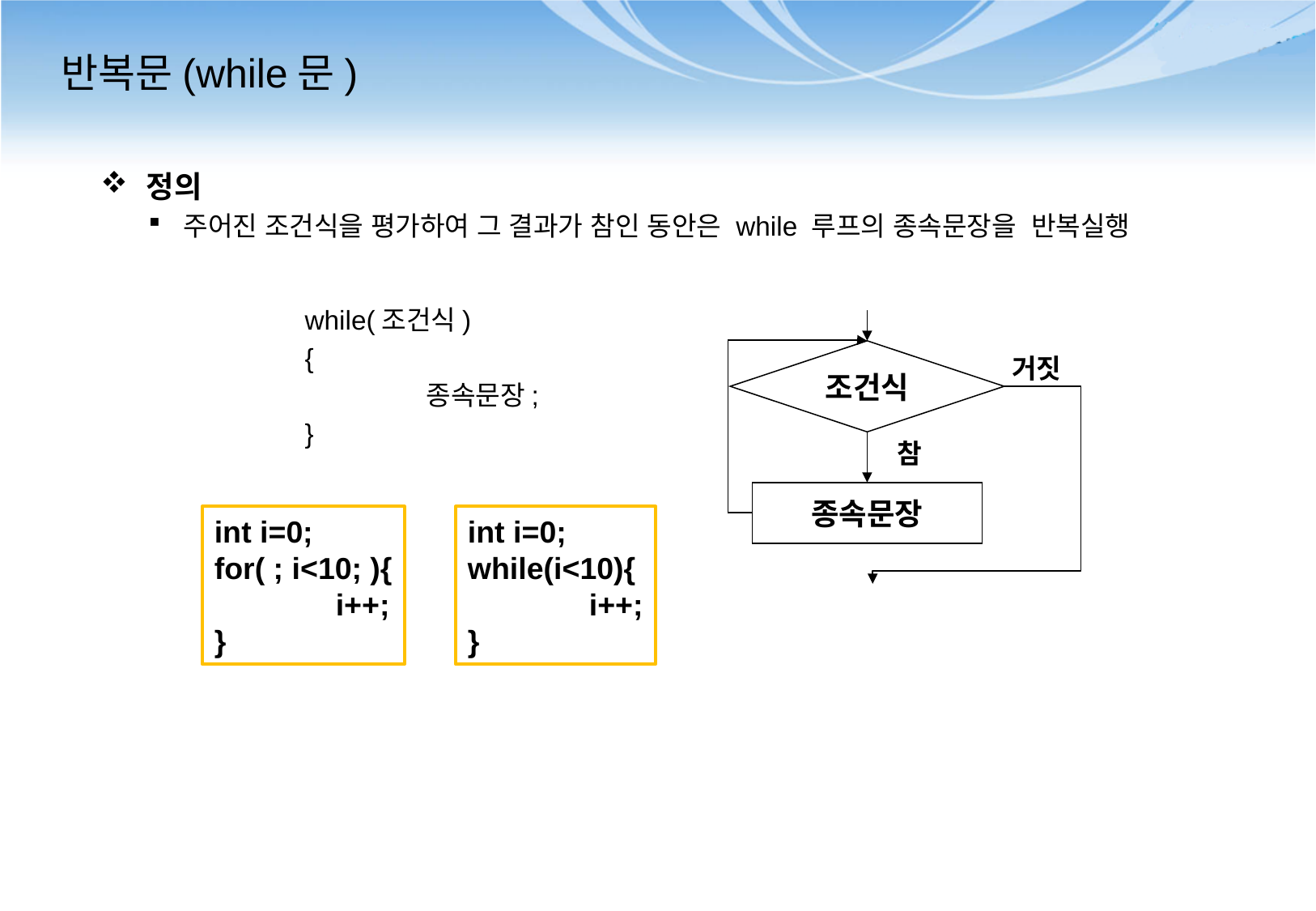

# 반복문(while문)
정의
주어진 조건식을 평가하여 그 결과가 참인 동안은 while 루프의 종속문장을  반복실행

		while(조건식)
		{
			종속문장;
		}
조건식
거짓

참
종속문장
int i=0;
for( ; i<10; ){
	i++;
}
int i=0;
while(i<10){
	i++;
}